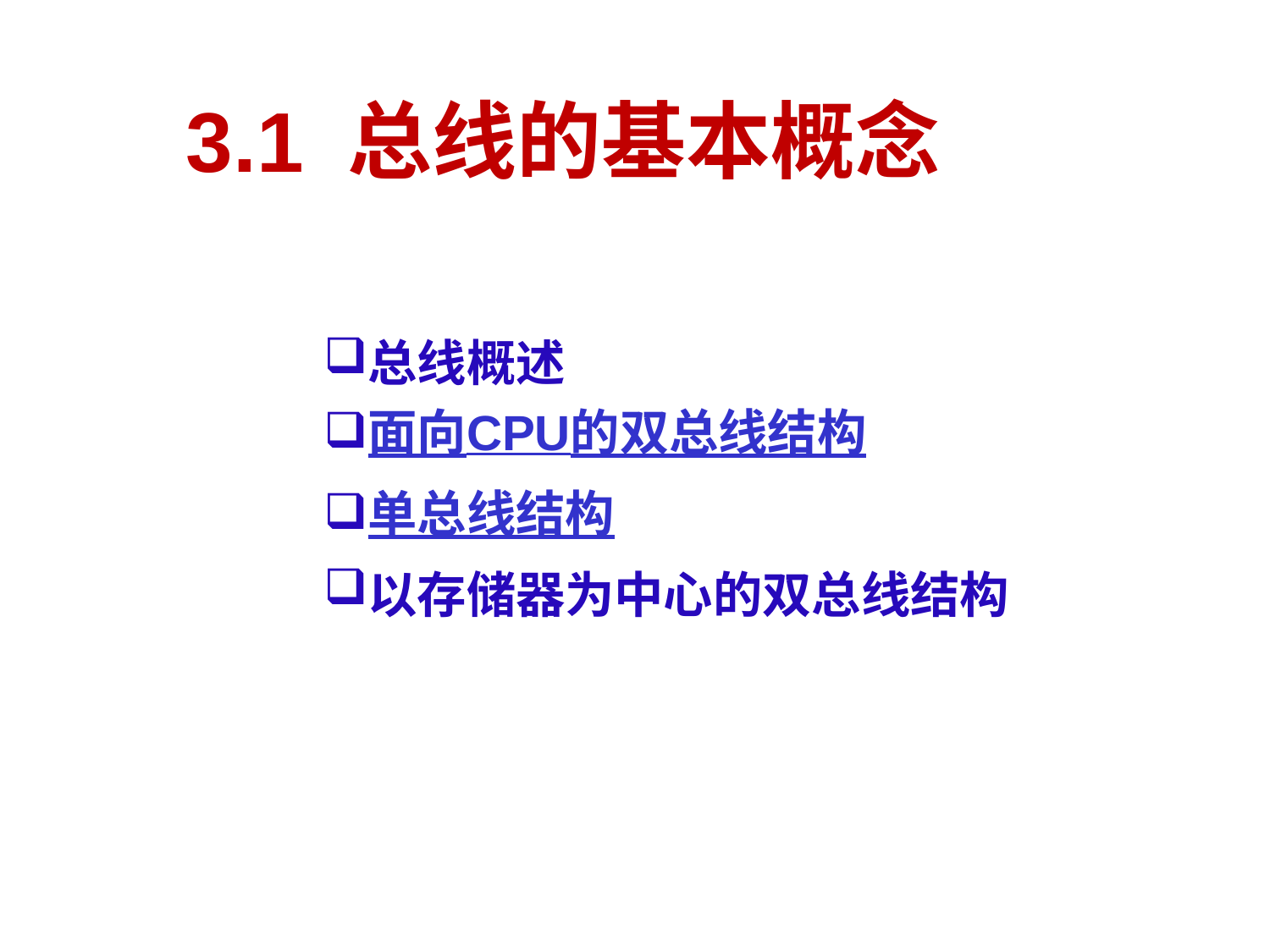

# 3.1 总线的基本概念
总线概述
面向CPU的双总线结构
单总线结构
以存储器为中心的双总线结构